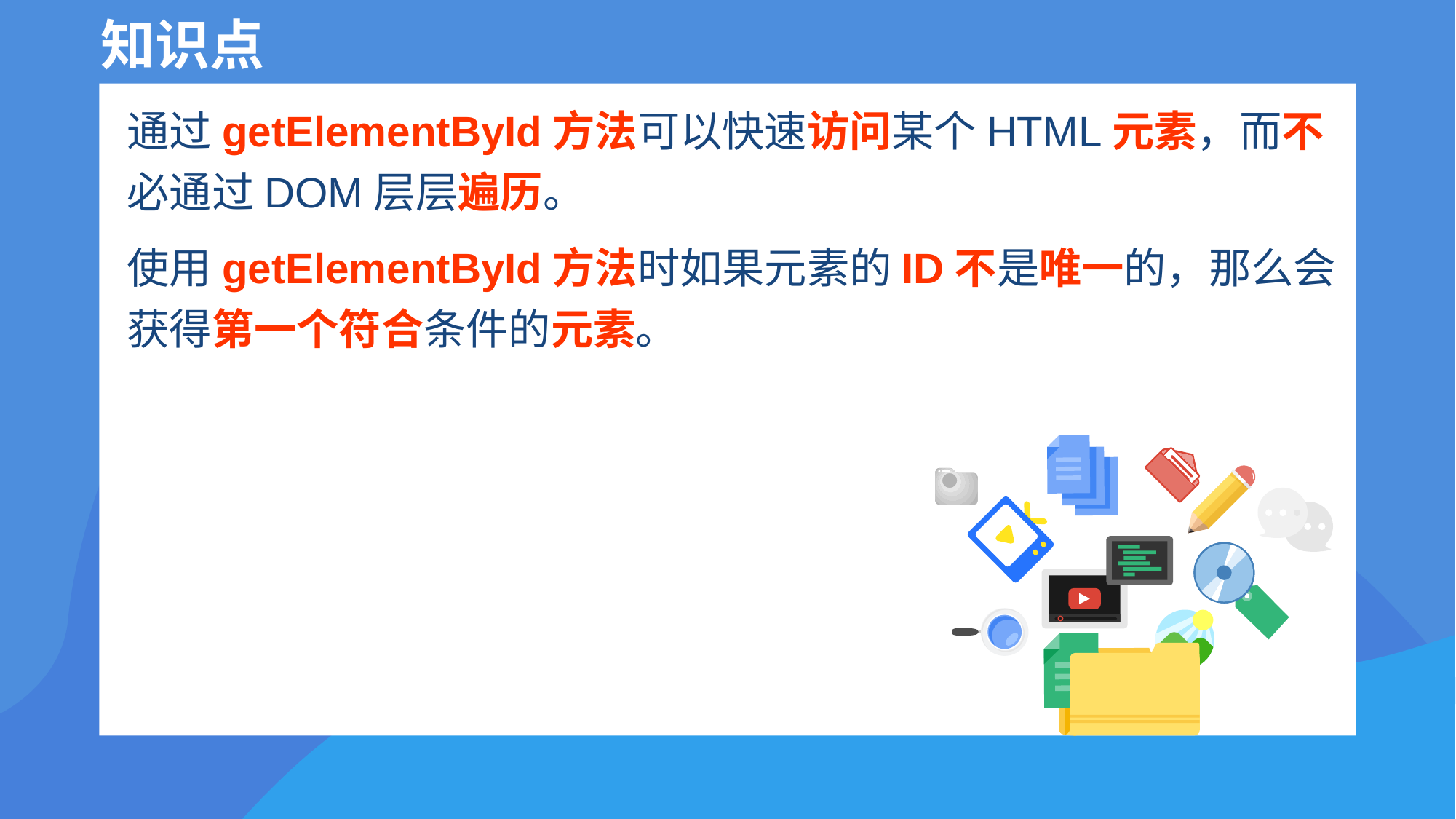

# 知识点
通过getElementById方法可以快速访问某个HTML元素，而不必通过DOM层层遍历。
使用getElementById方法时如果元素的ID不是唯一的，那么会获得第一个符合条件的元素。